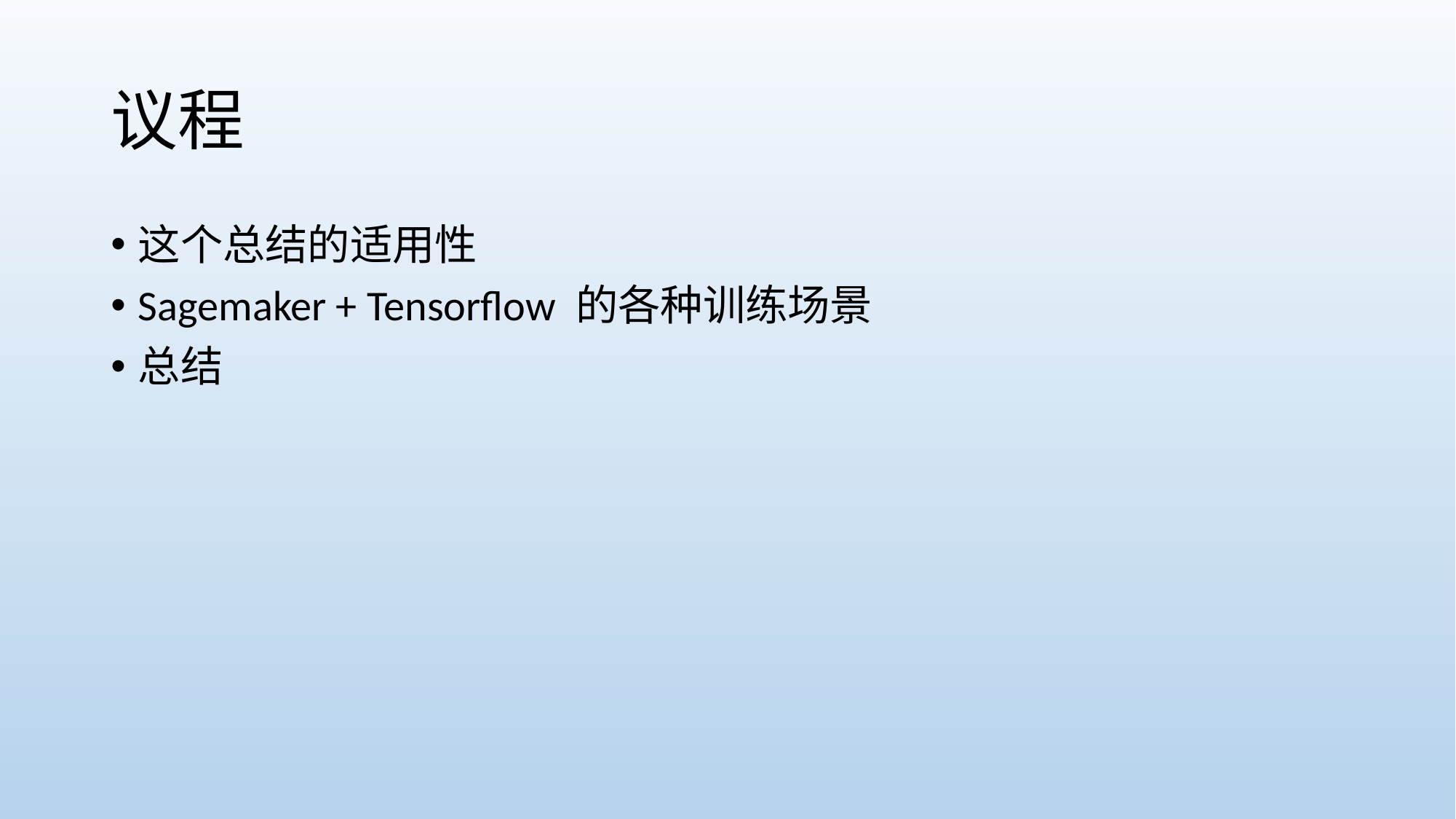

# 议程
这个总结的适用性
Sagemaker + Tensorflow 的各种训练场景
总结